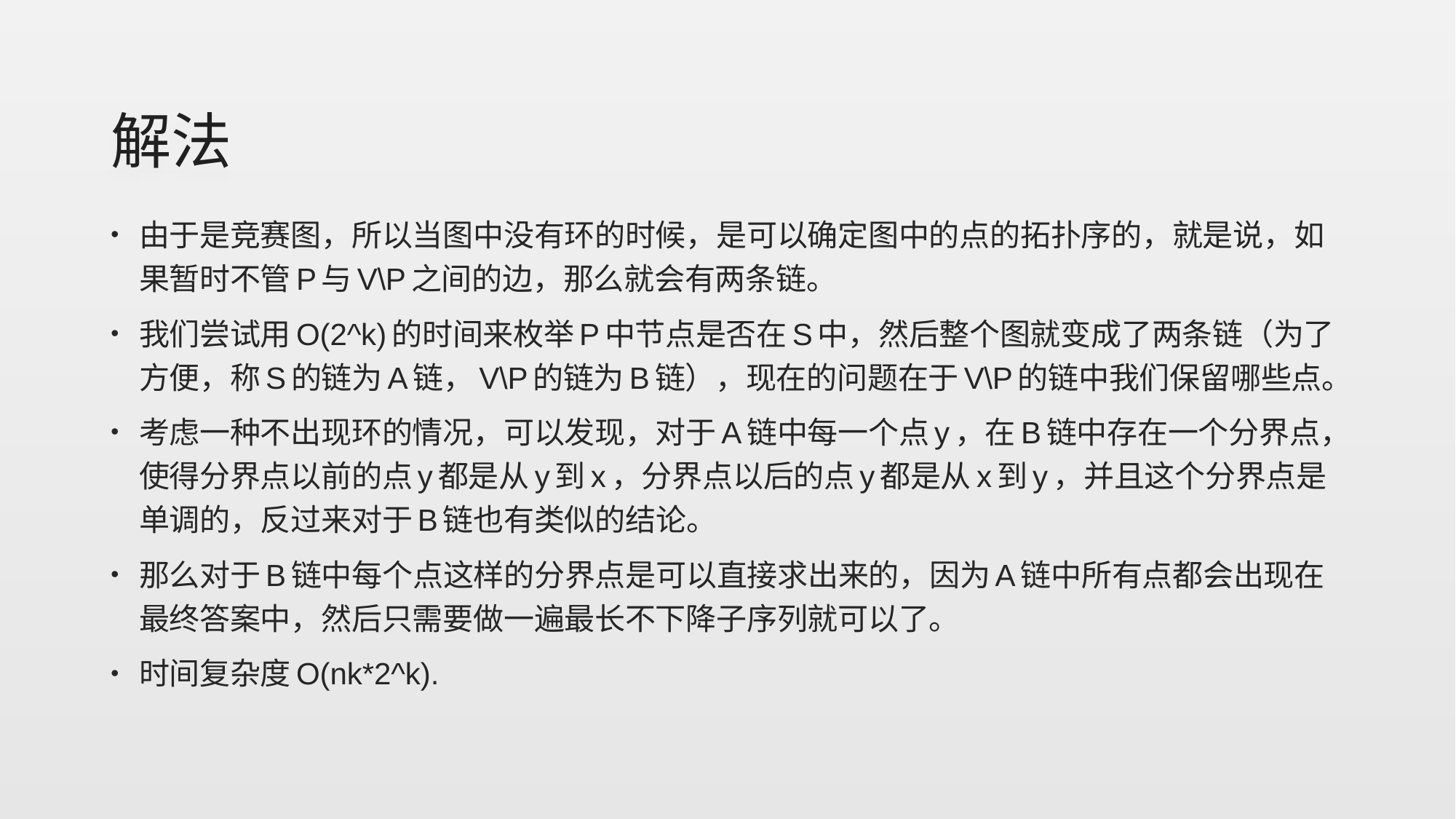

# 解法
由于是竞赛图，所以当图中没有环的时候，是可以确定图中的点的拓扑序的，就是说，如果暂时不管P与V\P之间的边，那么就会有两条链。
我们尝试用O(2^k)的时间来枚举P中节点是否在S中，然后整个图就变成了两条链（为了方便，称S的链为A链，V\P的链为B链），现在的问题在于V\P的链中我们保留哪些点。
考虑一种不出现环的情况，可以发现，对于A链中每一个点y，在B链中存在一个分界点，使得分界点以前的点y都是从y到x，分界点以后的点y都是从x到y，并且这个分界点是单调的，反过来对于B链也有类似的结论。
那么对于B链中每个点这样的分界点是可以直接求出来的，因为A链中所有点都会出现在最终答案中，然后只需要做一遍最长不下降子序列就可以了。
时间复杂度O(nk*2^k).